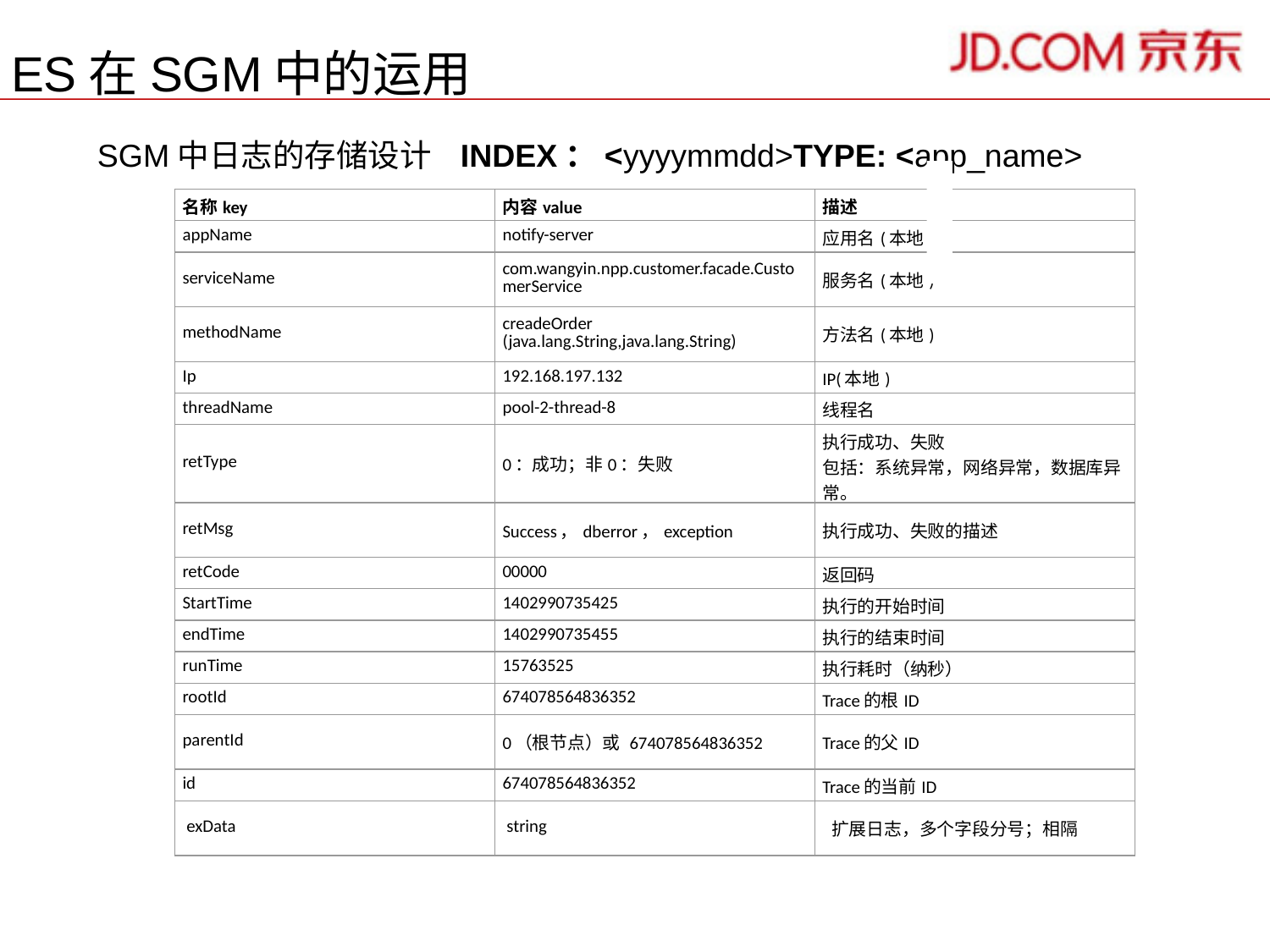

ES在SGM中的运用
SGM中日志的存储设计   INDEX：<yyyymmdd>TYPE: <app_name>
| 名称key | 内容value | 描述 |
| --- | --- | --- |
| appName | notify-server | 应用名(本地) |
| serviceName | com.wangyin.npp.customer.facade.CustomerService | 服务名(本地) |
| methodName | creadeOrder (java.lang.String,java.lang.String) | 方法名(本地) |
| Ip | 192.168.197.132 | IP(本地) |
| threadName | pool-2-thread-8 | 线程名 |
| retType | 0：成功；非0：失败 | 执行成功、失败 包括：系统异常，网络异常，数据库异常。 |
| retMsg | Success，dberror，exception | 执行成功、失败的描述 |
| retCode | 00000 | 返回码 |
| StartTime | 1402990735425 | 执行的开始时间 |
| endTime | 1402990735455 | 执行的结束时间 |
| runTime | 15763525 | 执行耗时（纳秒） |
| rootId | 674078564836352 | Trace的根ID |
| parentId | 0（根节点）或 674078564836352 | Trace的父ID |
| id | 674078564836352 | Trace的当前ID |
| exData | string | 扩展日志，多个字段分号；相隔 |